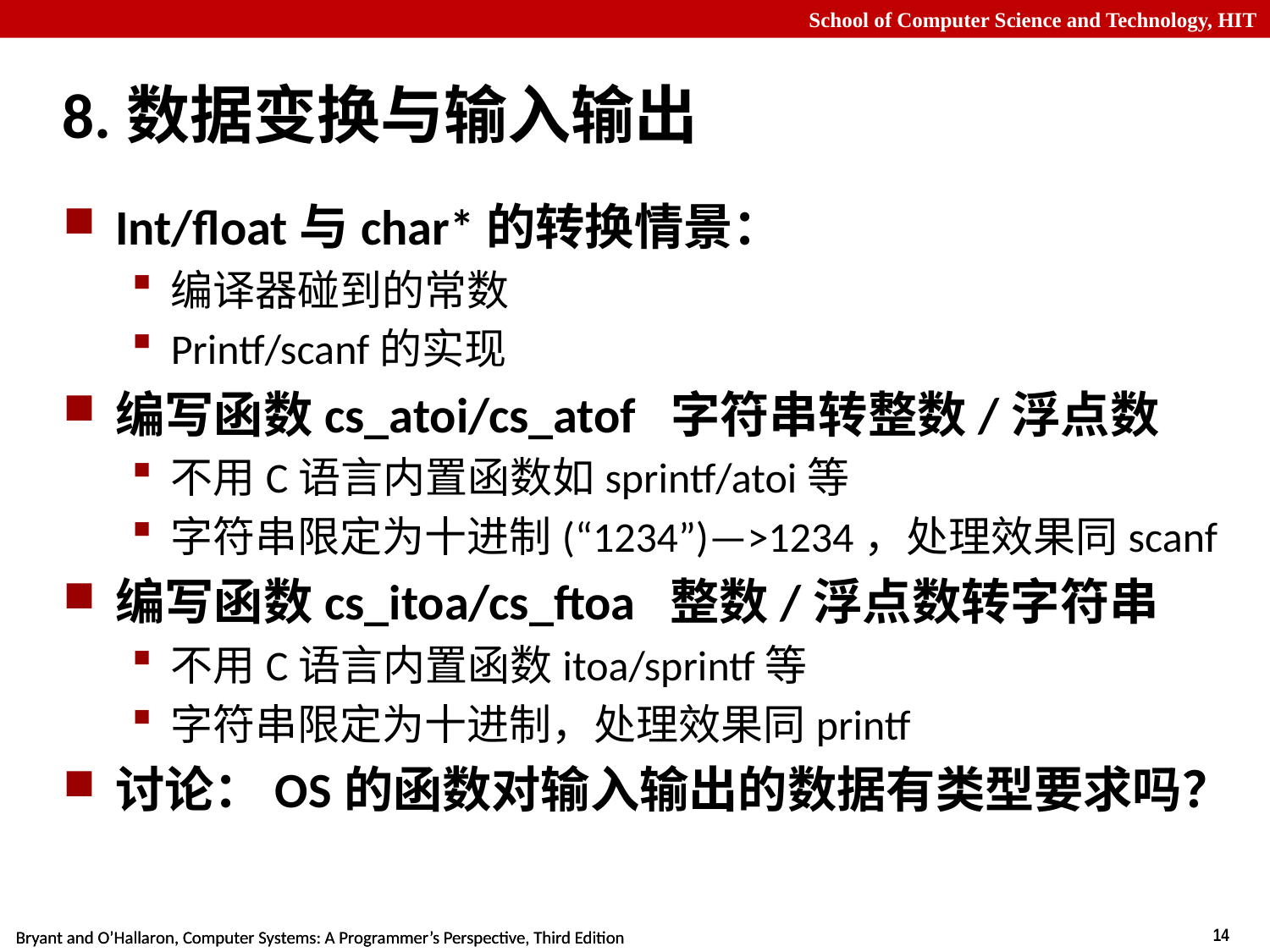

# 8.数据变换与输入输出
Int/float与char*的转换情景：
编译器碰到的常数
Printf/scanf的实现
编写函数cs_atoi/cs_atof  字符串转整数/浮点数
不用C语言内置函数如sprintf/atoi等
字符串限定为十进制(“1234”)—>1234，处理效果同scanf
编写函数cs_itoa/cs_ftoa  整数/浮点数转字符串
不用C语言内置函数itoa/sprintf等
字符串限定为十进制，处理效果同printf
讨论：OS的函数对输入输出的数据有类型要求吗？